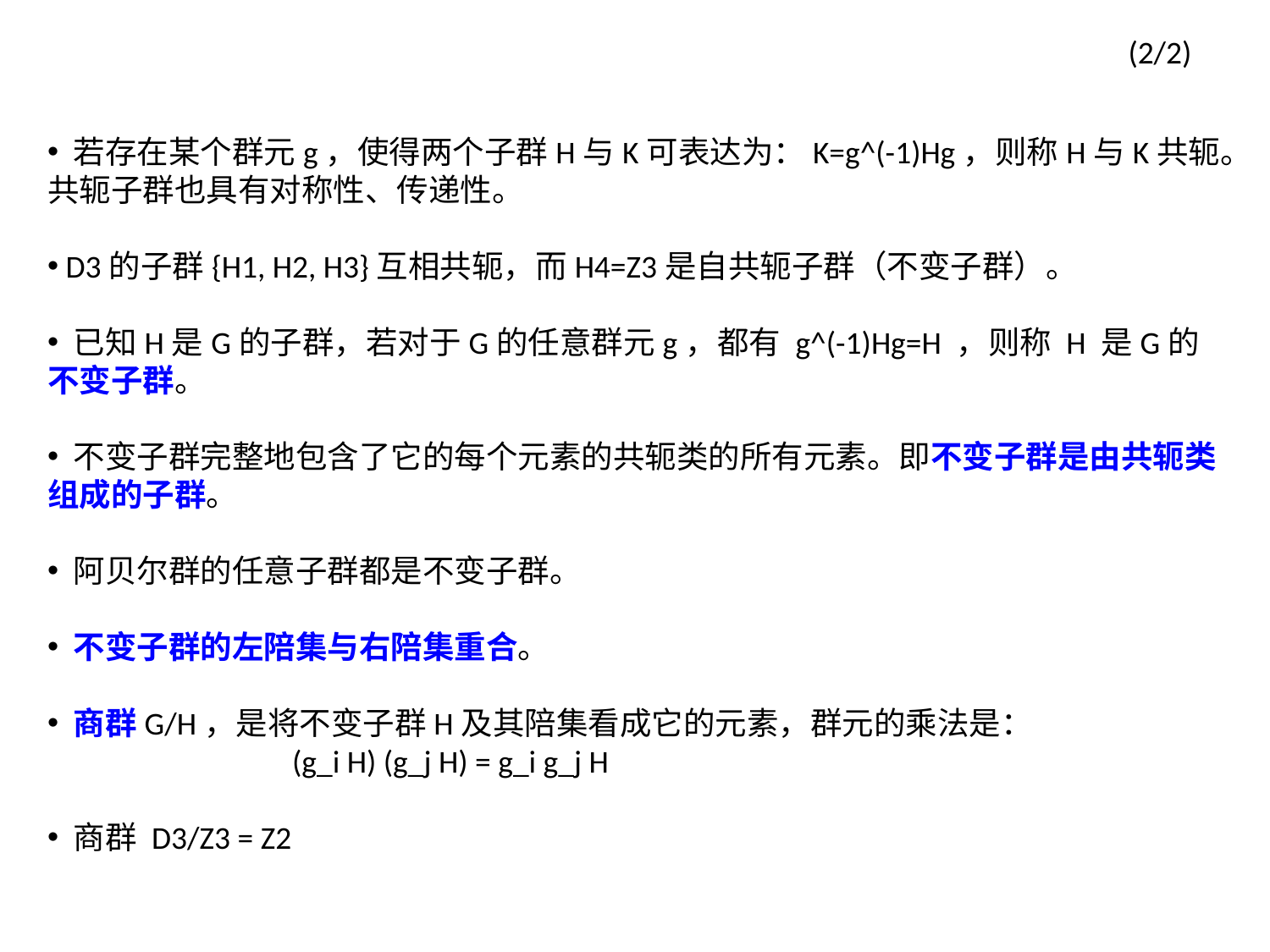

(2/2)
 若存在某个群元g，使得两个子群H与K可表达为：K=g^(-1)Hg，则称H与K共轭。共轭子群也具有对称性、传递性。

 D3的子群{H1, H2, H3}互相共轭，而H4=Z3是自共轭子群（不变子群）。

 已知H是G的子群，若对于G的任意群元g，都有 g^(-1)Hg=H ，则称 H 是G的不变子群。

 不变子群完整地包含了它的每个元素的共轭类的所有元素。即不变子群是由共轭类组成的子群。

 阿贝尔群的任意子群都是不变子群。

 不变子群的左陪集与右陪集重合。

 商群G/H，是将不变子群H及其陪集看成它的元素，群元的乘法是：
                                  (g_i H) (g_j H) = g_i g_j H

 商群 D3/Z3 = Z2